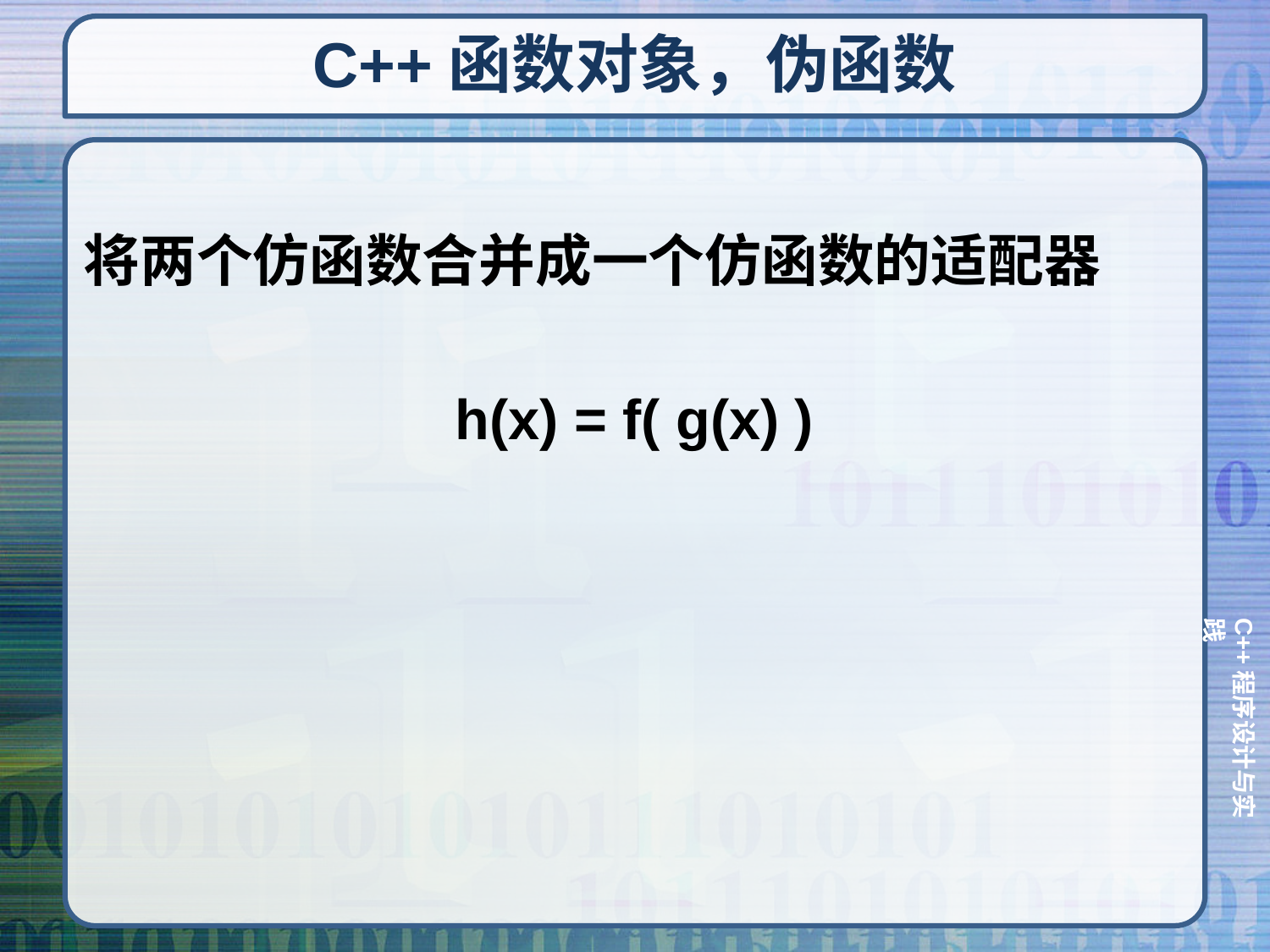

# C++函数对象，伪函数

将两个仿函数合并成一个仿函数的适配器

h(x) = f( g(x) )